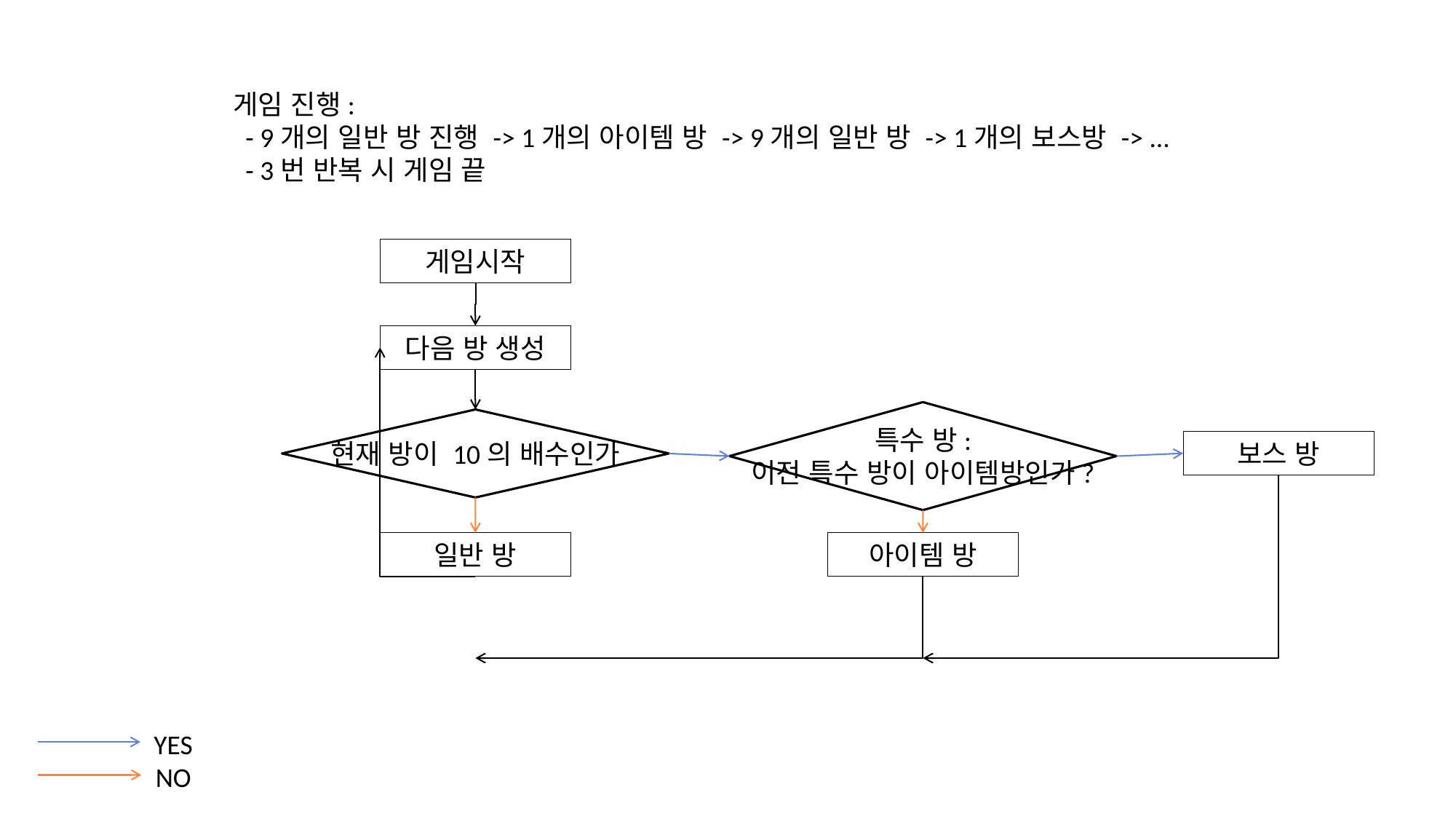

게임 진행:
  - 9개의 일반 방 진행 -> 1개의 아이템 방 -> 9개의 일반 방 -> 1개의 보스방 -> ...
  - 3번 반복 시 게임 끝
게임시작
다음 방 생성
특수 방:
이전 특수 방이 아이템방인가?
현재 방이 10의 배수인가
보스 방
일반 방
아이템 방
YES
NO